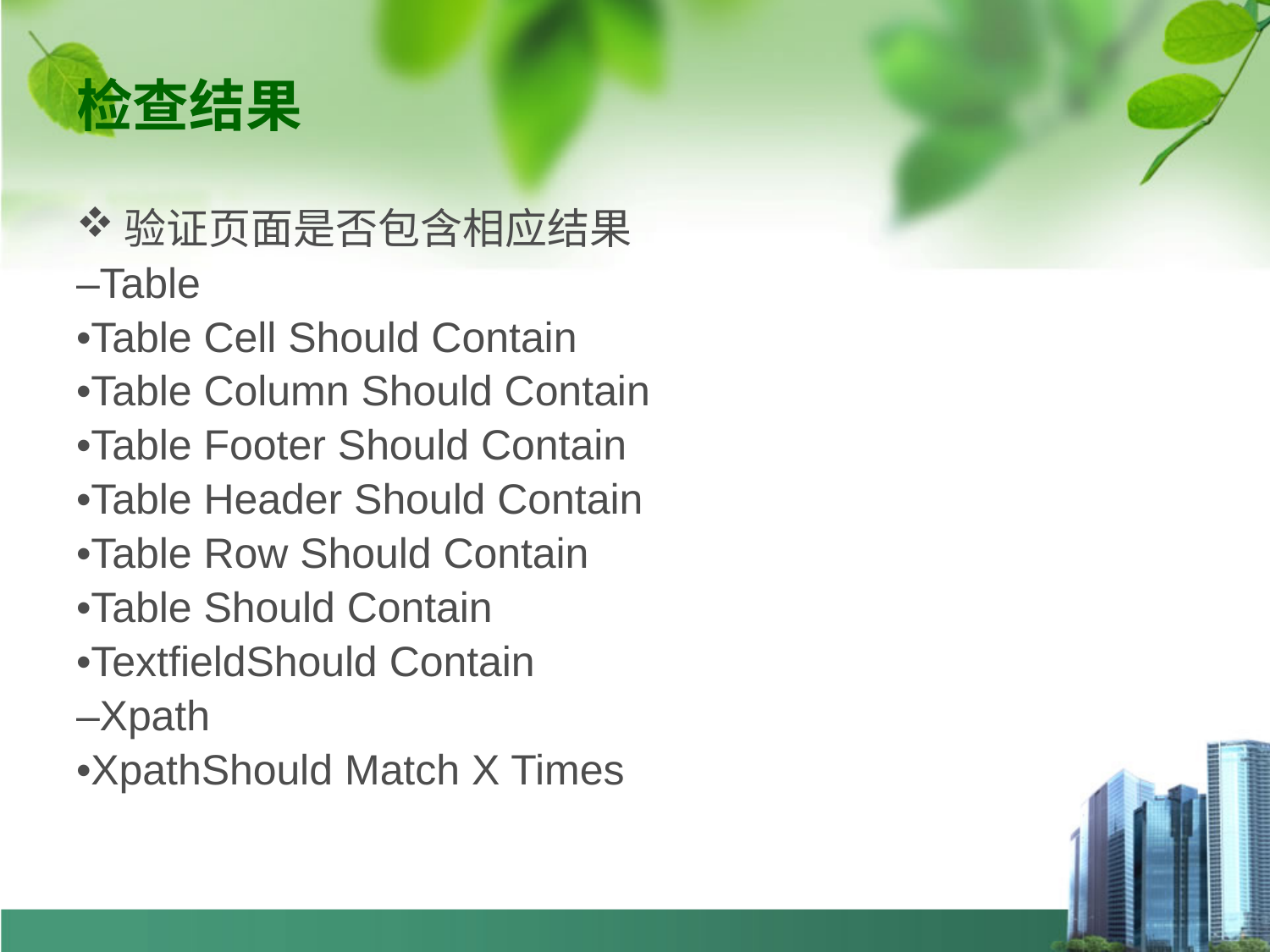

# 检查结果
验证页面是否包含相应结果
–Table
•Table Cell Should Contain
•Table Column Should Contain
•Table Footer Should Contain
•Table Header Should Contain
•Table Row Should Contain
•Table Should Contain
•TextfieldShould Contain
–Xpath
•XpathShould Match X Times